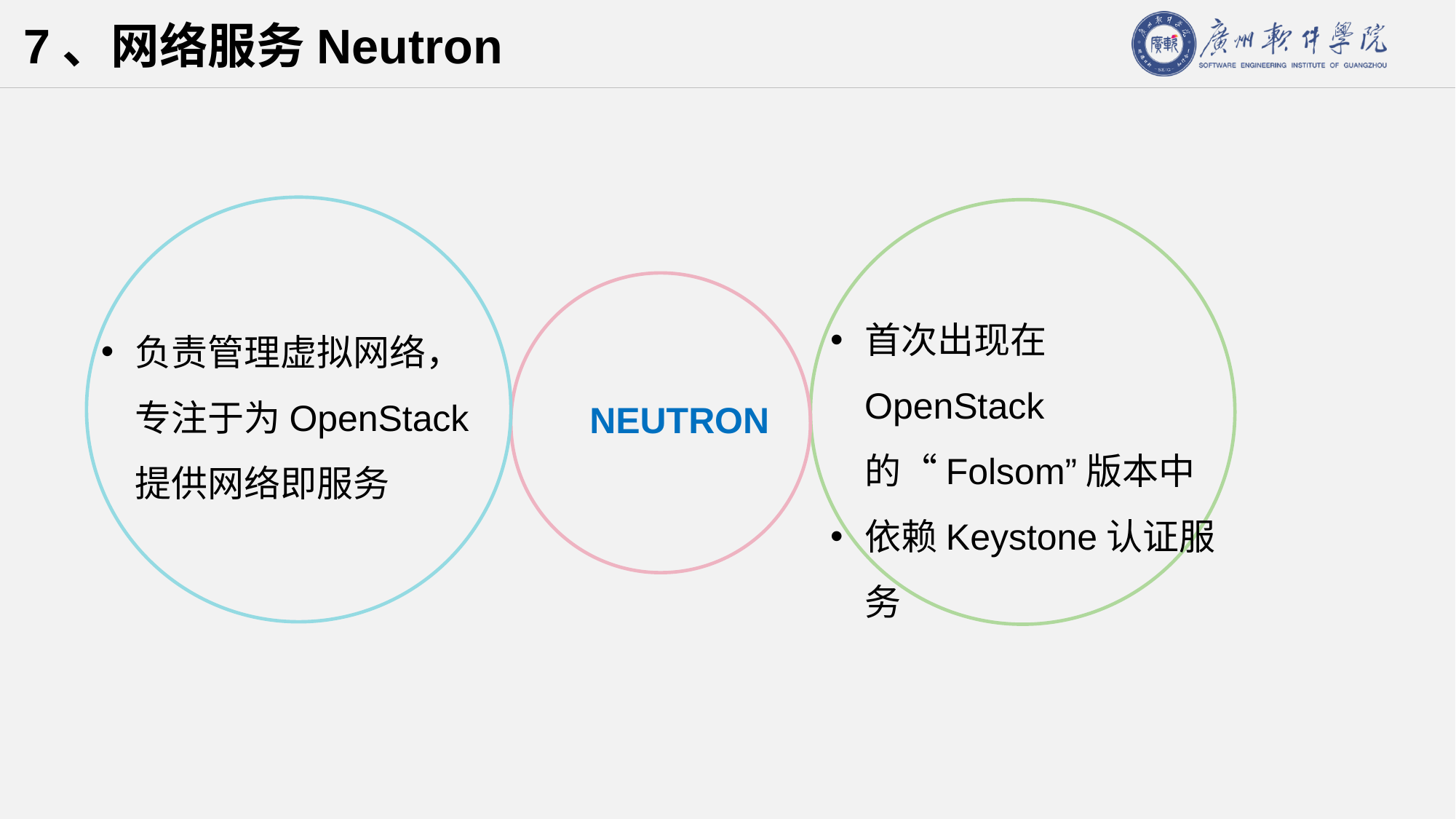

# 7、网络服务Neutron

首次出现在OpenStack的“Folsom”版本中
依赖Keystone认证服务
负责管理虚拟网络，专注于为OpenStack提供网络即服务
NEUTRON